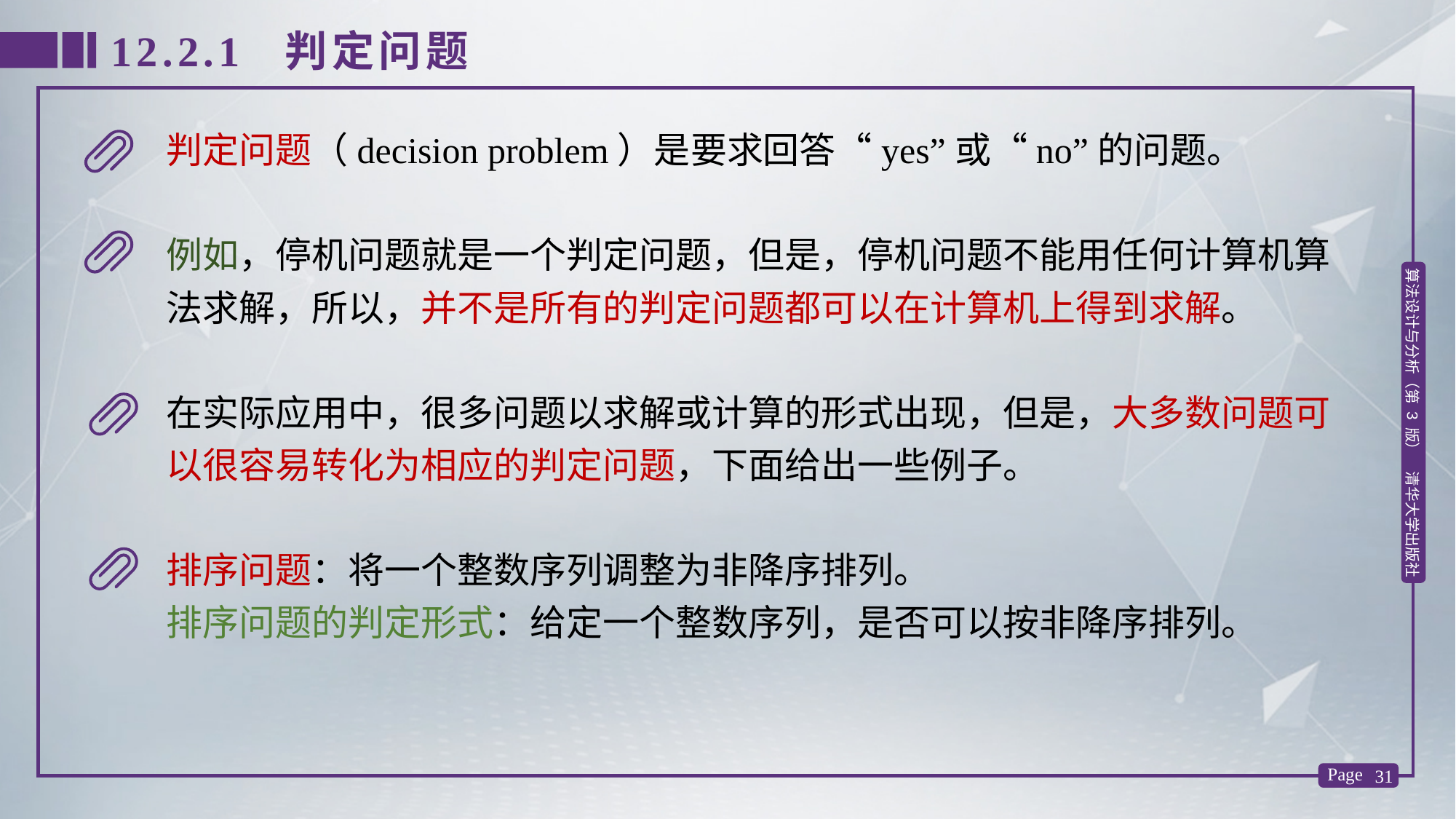

12.2.1  判定问题
判定问题（decision problem）是要求回答“yes”或“no”的问题。

例如，停机问题就是一个判定问题，但是，停机问题不能用任何计算机算法求解，所以，并不是所有的判定问题都可以在计算机上得到求解。

在实际应用中，很多问题以求解或计算的形式出现，但是，大多数问题可以很容易转化为相应的判定问题，下面给出一些例子。

排序问题：将一个整数序列调整为非降序排列。
排序问题的判定形式：给定一个整数序列，是否可以按非降序排列。